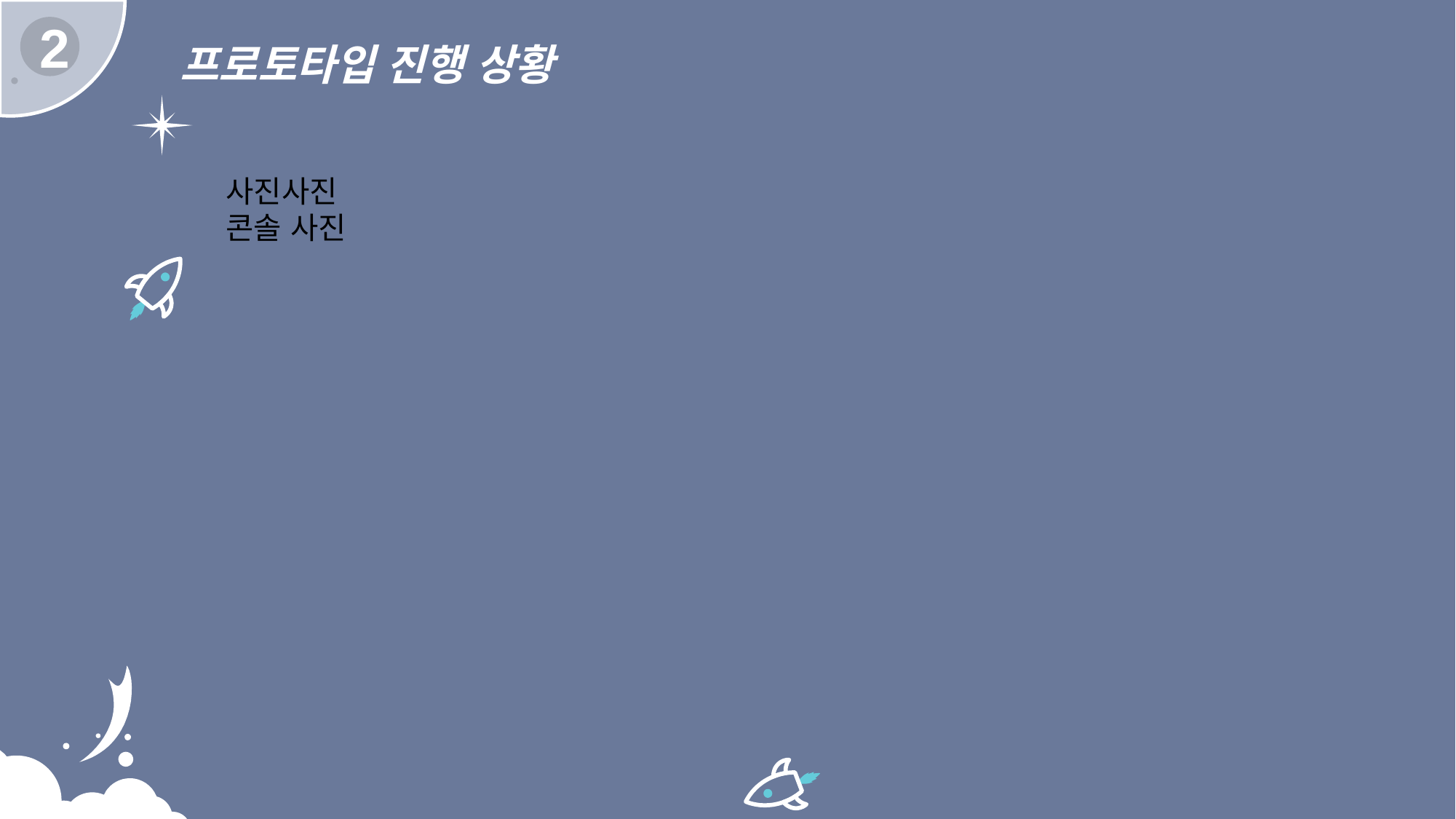

2

프로토타입 진행 상황

사진사진
콘솔 사진